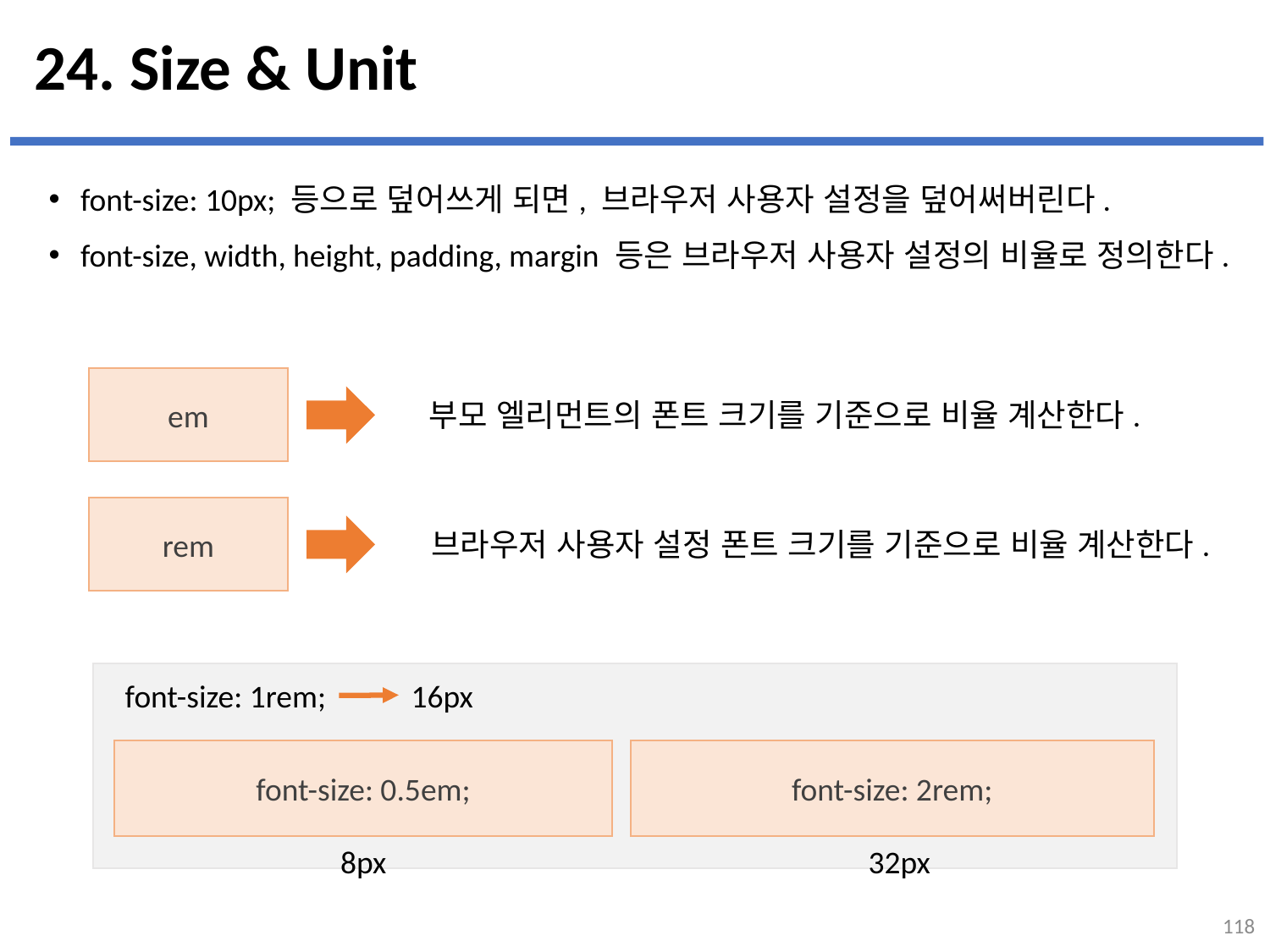

# 24. Size & Unit
font-size: 10px; 등으로 덮어쓰게 되면, 브라우저 사용자 설정을 덮어써버린다.
font-size, width, height, padding, margin 등은 브라우저 사용자 설정의 비율로 정의한다.

em

부모 엘리먼트의 폰트 크기를 기준으로 비율 계산한다.
rem

브라우저 사용자 설정 폰트 크기를 기준으로 비율 계산한다.

16px
font-size: 1rem;
font-size: 0.5em;
font-size: 2rem;

8px
32px
118